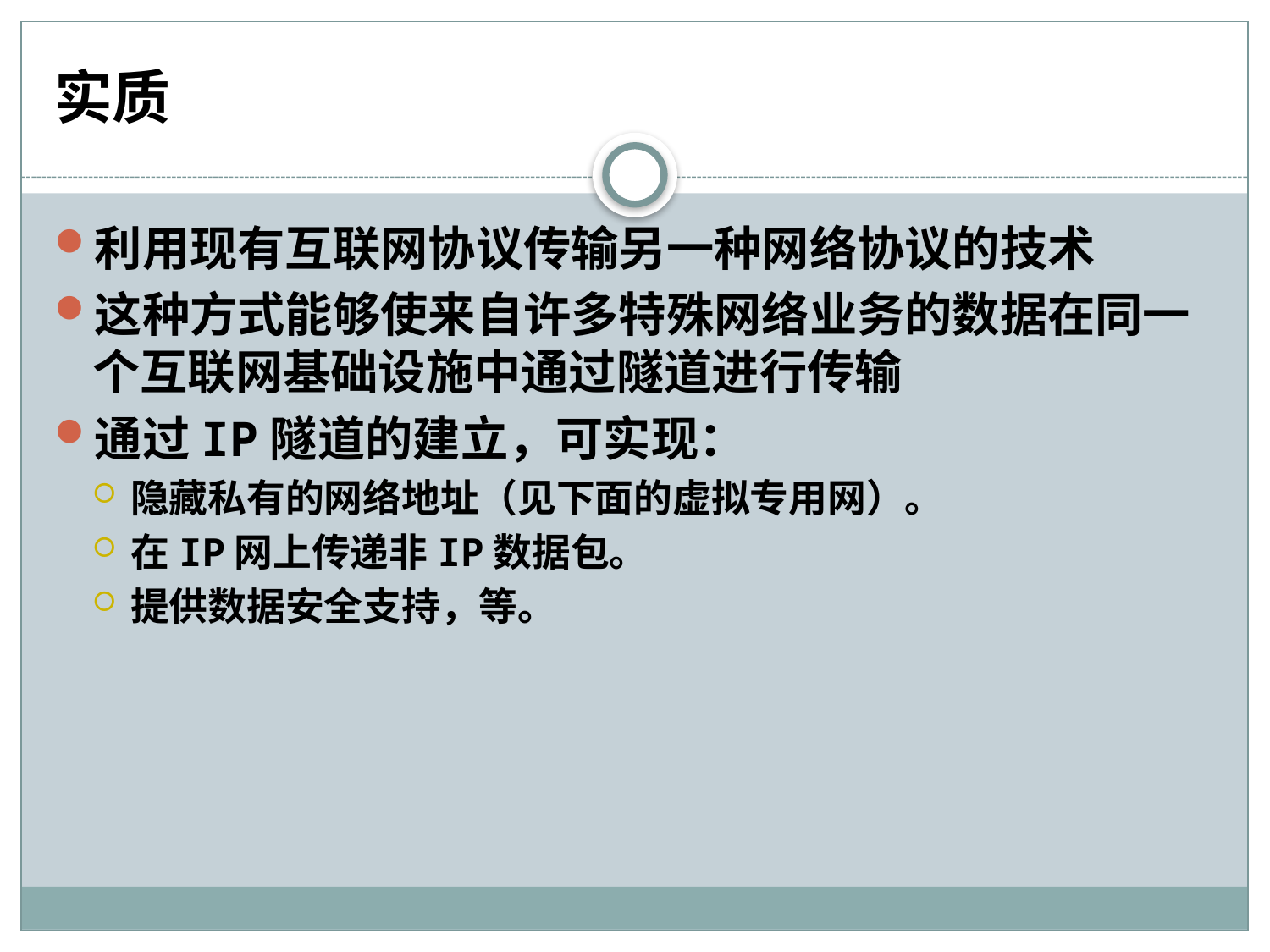

# 实质
利用现有互联网协议传输另一种网络协议的技术
这种方式能够使来自许多特殊网络业务的数据在同一个互联网基础设施中通过隧道进行传输
通过IP隧道的建立，可实现：
隐藏私有的网络地址（见下面的虚拟专用网）。
在IP网上传递非IP数据包。
提供数据安全支持，等。